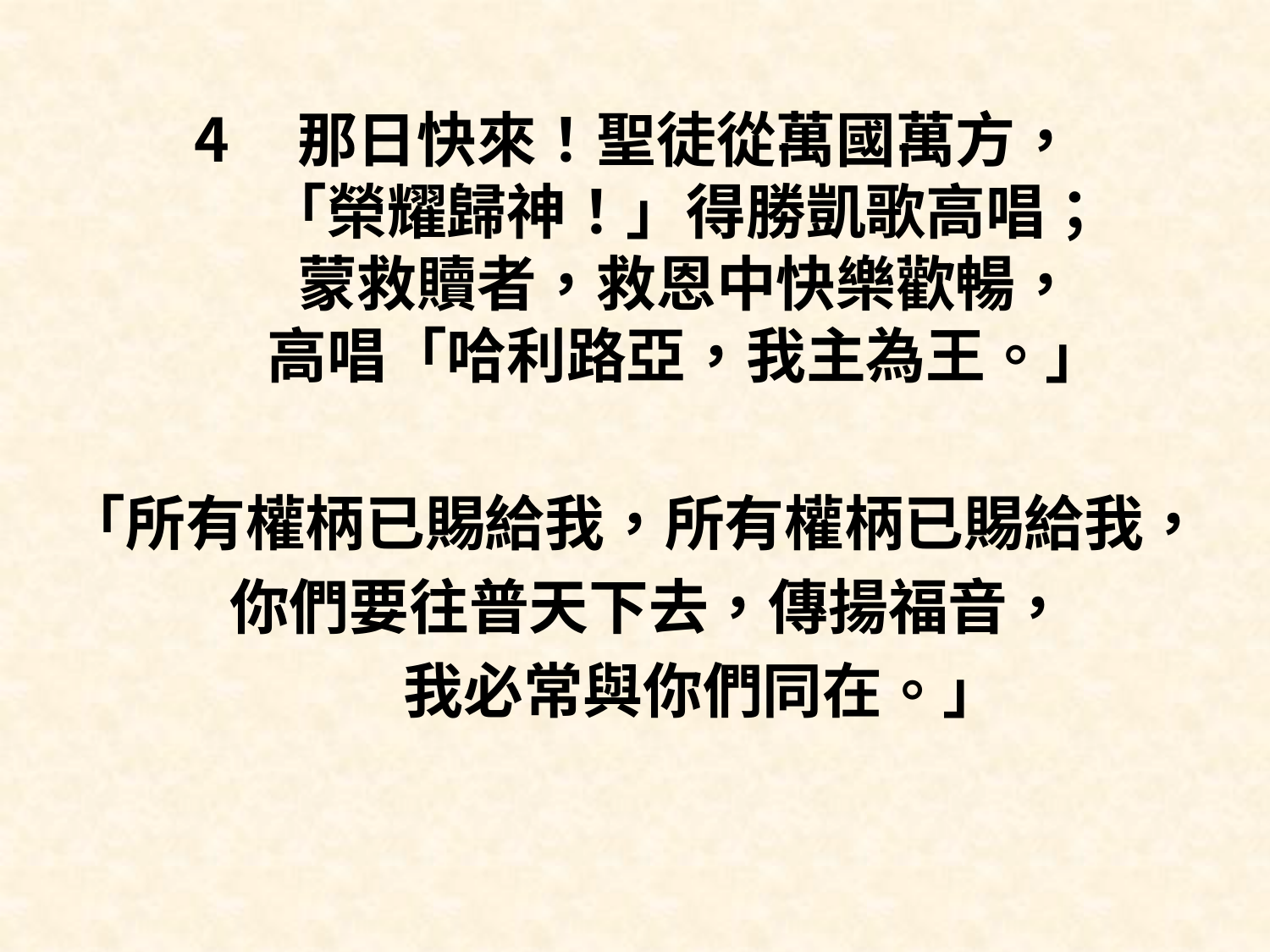

#
那日快來！聖徒從萬國萬方，
「榮耀歸神！」得勝凱歌高唱；
蒙救贖者，救恩中快樂歡暢，
高唱「哈利路亞，我主為王。」

「所有權柄已賜給我，所有權柄已賜給我，
 你們要往普天下去，傳揚福音，
         我必常與你們同在。」